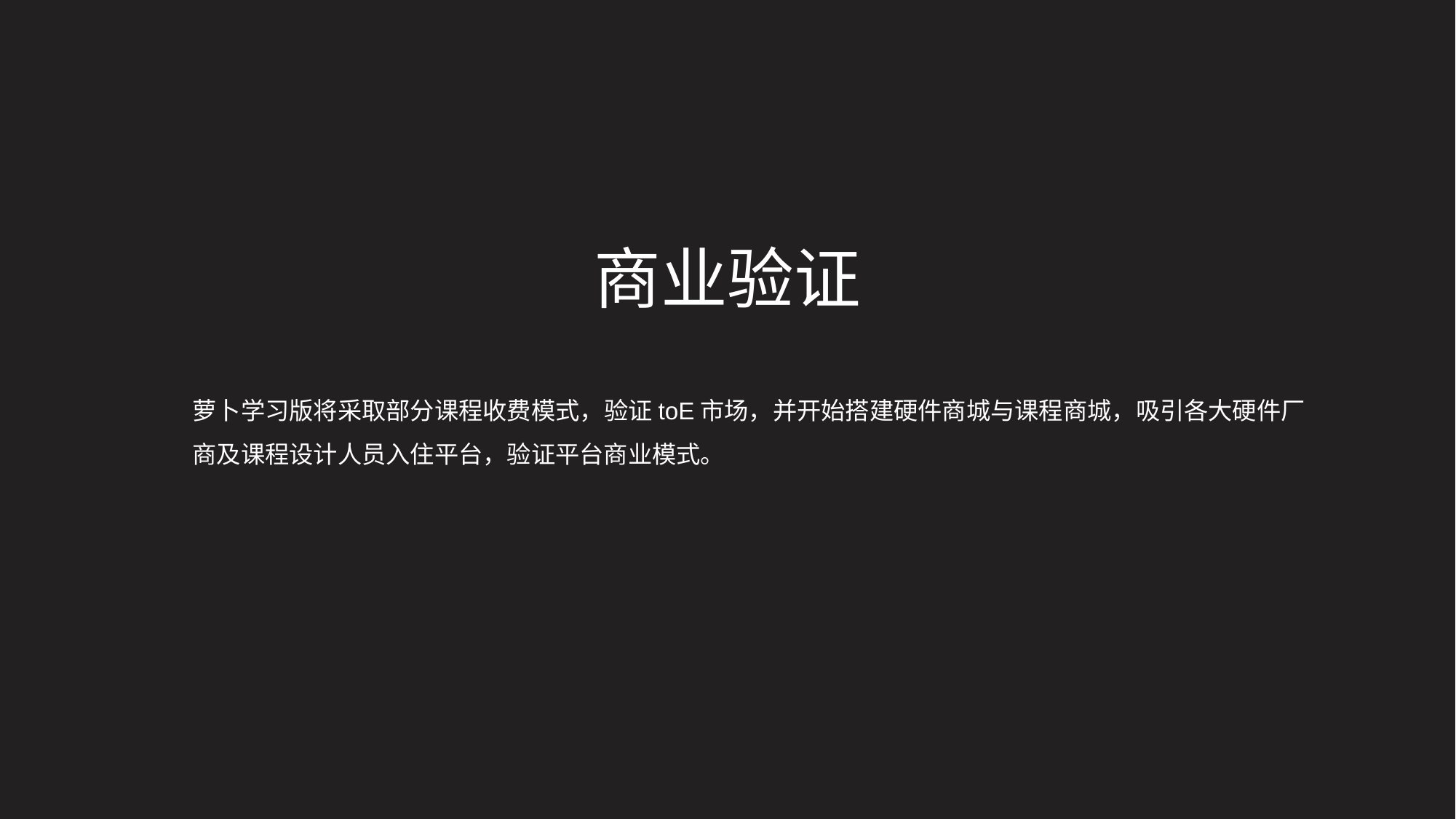

商业验证
萝卜学习版将采取部分课程收费模式，验证toE市场，并开始搭建硬件商城与课程商城，吸引各大硬件厂商及课程设计人员入住平台，验证平台商业模式。